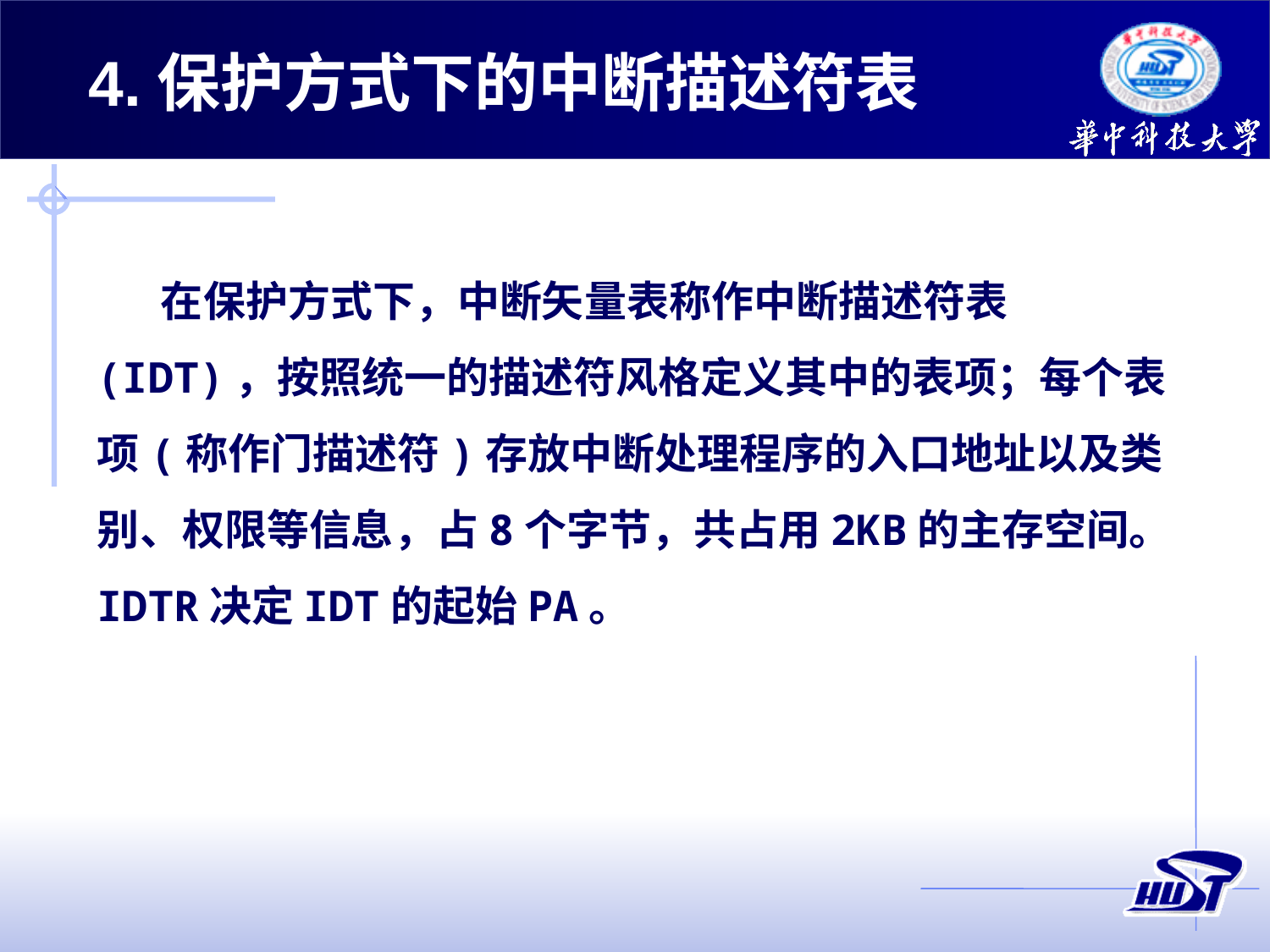

4.保护方式下的中断描述符表
在保护方式下，中断矢量表称作中断描述符表(IDT)，按照统一的描述符风格定义其中的表项；每个表项(称作门描述符)存放中断处理程序的入口地址以及类别、权限等信息，占8个字节，共占用2KB的主存空间。IDTR决定IDT的起始PA。